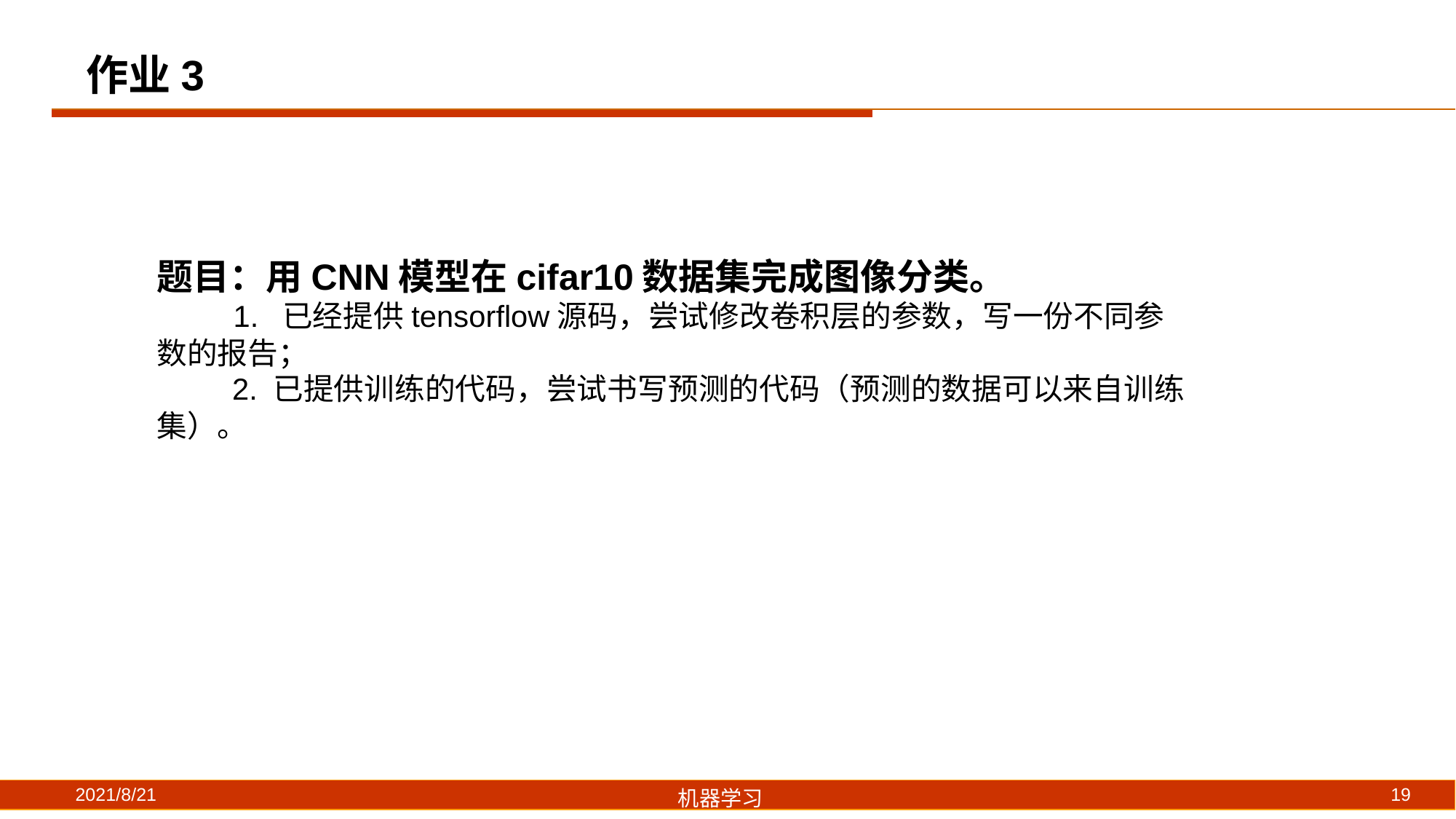

作业3
题目：用CNN模型在cifar10数据集完成图像分类。
          1.  已经提供tensorflow源码，尝试修改卷积层的参数，写一份不同参数的报告；
         2. 已提供训练的代码，尝试书写预测的代码（预测的数据可以来自训练集）。
19
2021/8/21